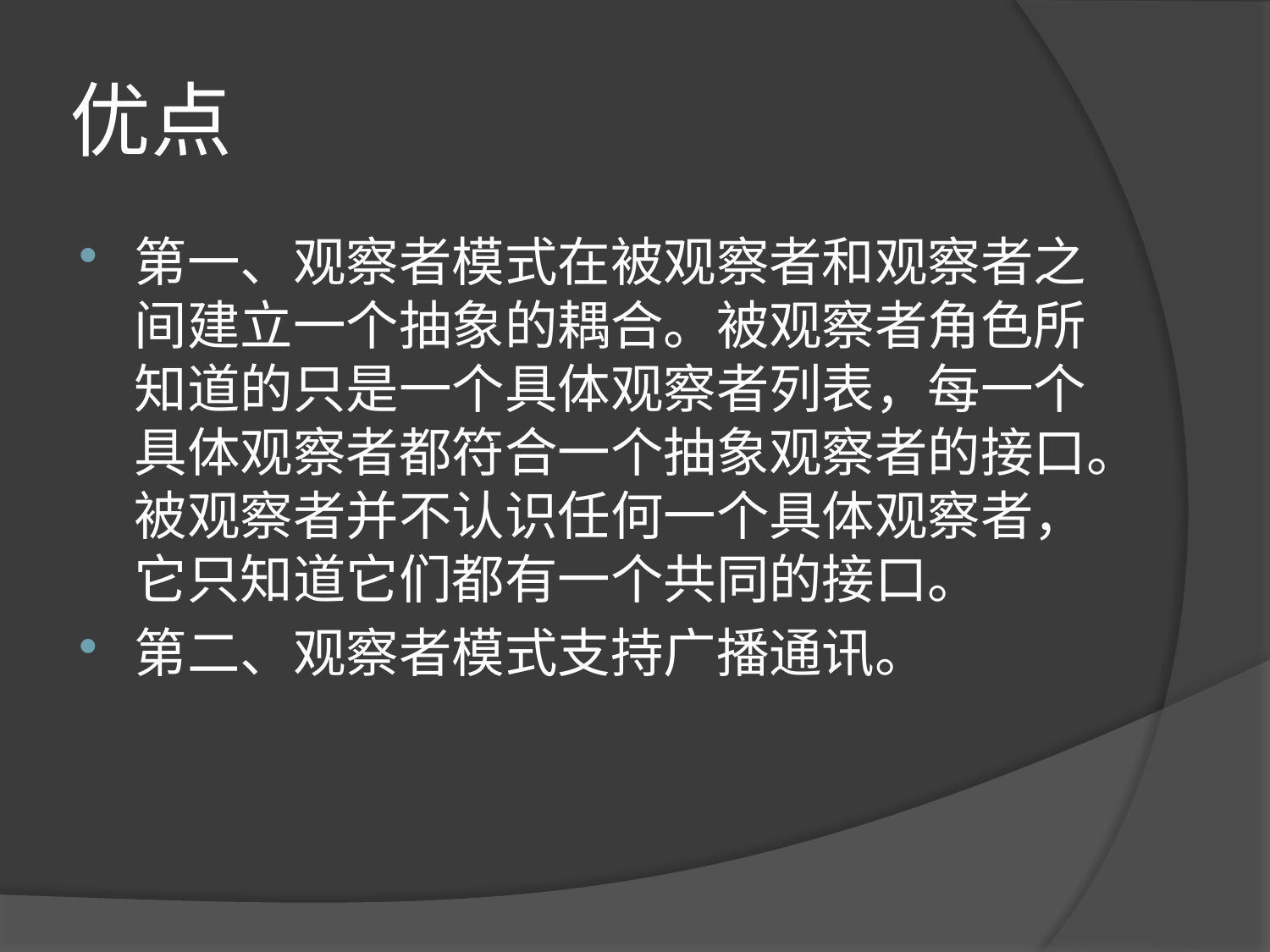

# 优点
第一、观察者模式在被观察者和观察者之间建立一个抽象的耦合。被观察者角色所知道的只是一个具体观察者列表，每一个具体观察者都符合一个抽象观察者的接口。被观察者并不认识任何一个具体观察者，它只知道它们都有一个共同的接口。
第二、观察者模式支持广播通讯。